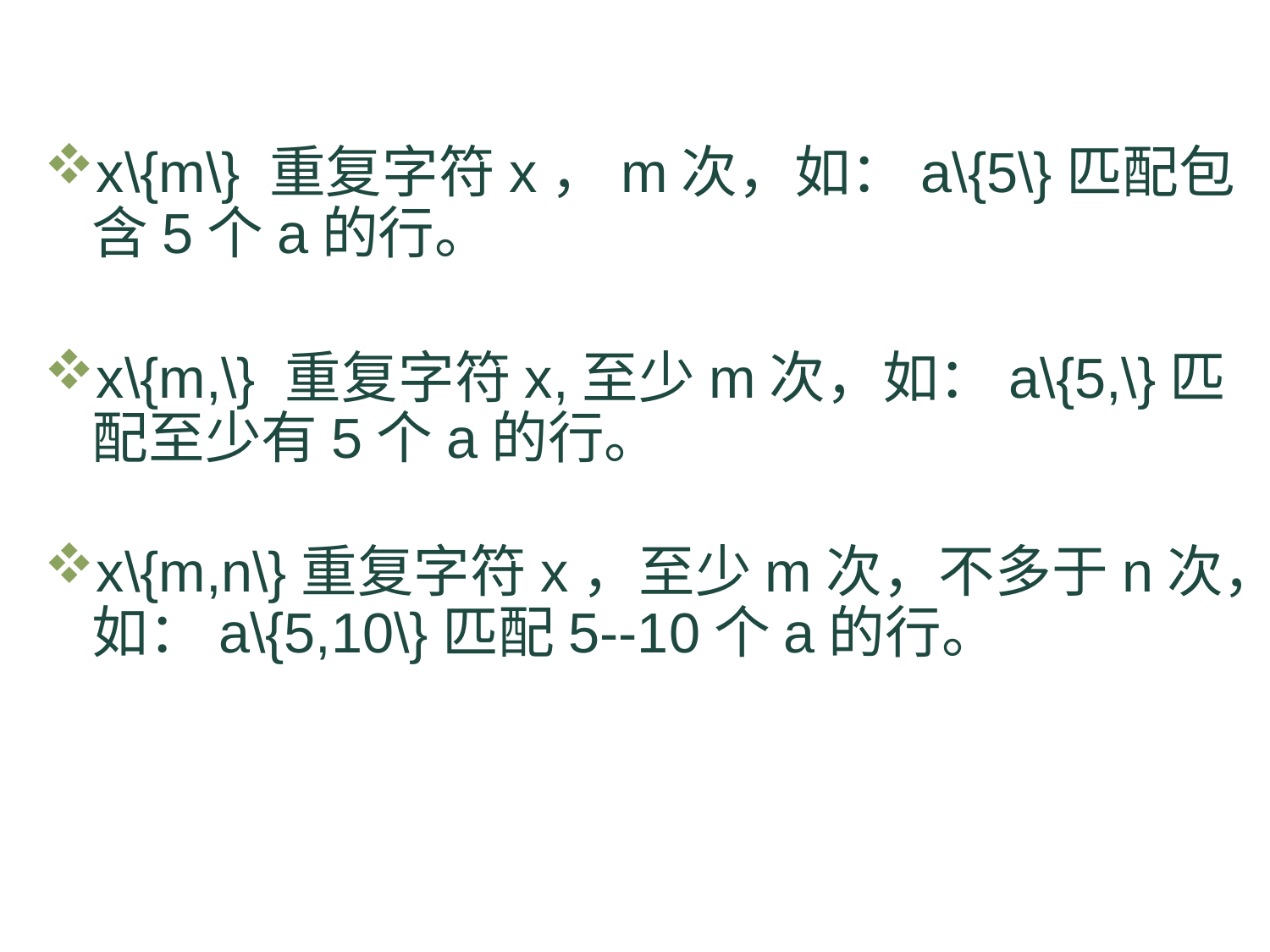

#
x\{m\} 重复字符x，m次，如：a\{5\}匹配包含5个a的行。

x\{m,\} 重复字符x,至少m次，如：a\{5,\}匹配至少有5个a的行。
x\{m,n\}重复字符x，至少m次，不多于n次，如：a\{5,10\}匹配5--10个a的行。